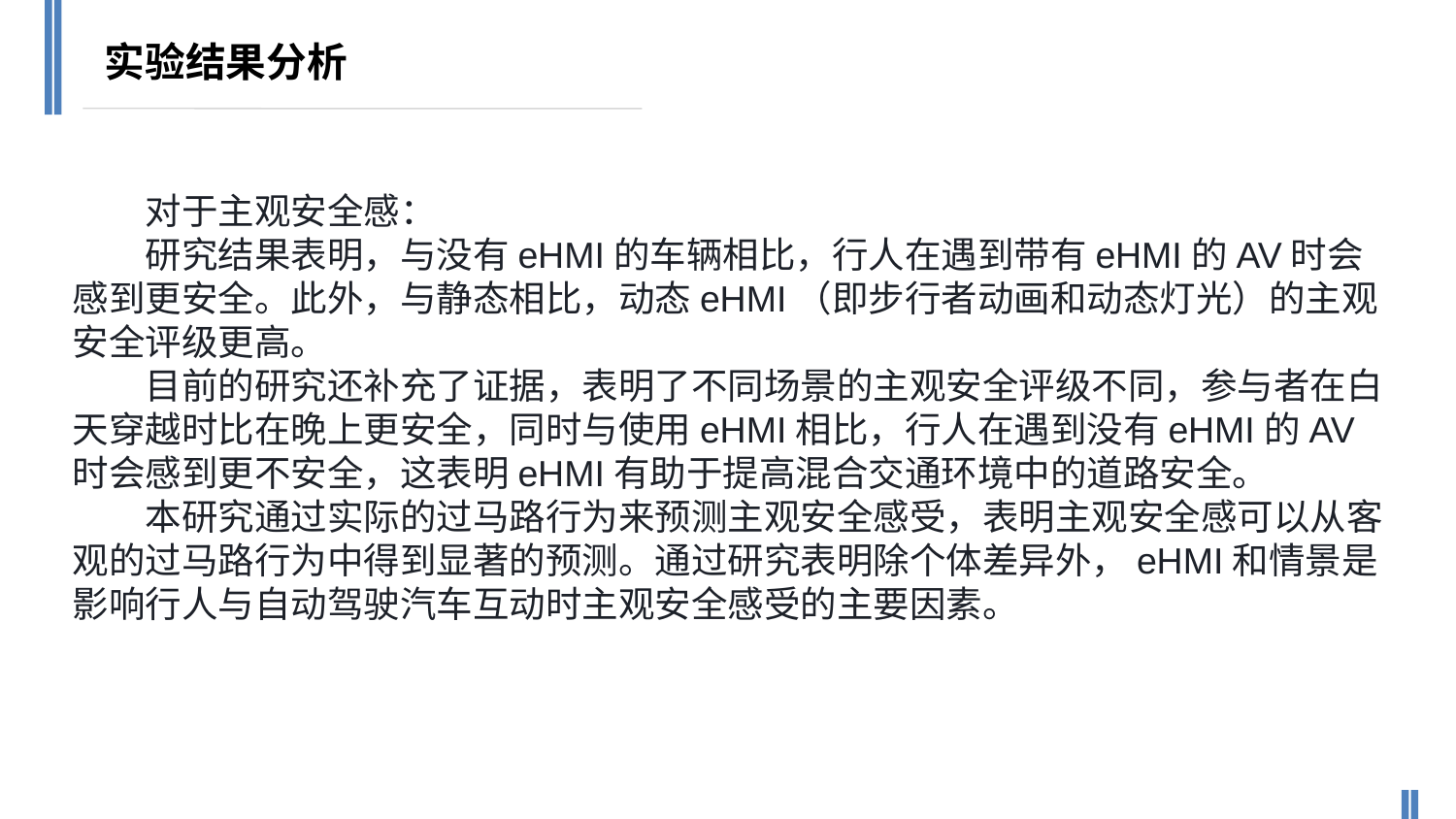

实验结果分析
对于主观安全感：
研究结果表明，与没有eHMI的车辆相比，行人在遇到带有eHMI的AV时会感到更安全。此外，与静态相比，动态eHMI（即步行者动画和动态灯光）的主观安全评级更高。
目前的研究还补充了证据，表明了不同场景的主观安全评级不同，参与者在白天穿越时比在晚上更安全，同时与使用eHMI相比，行人在遇到没有eHMI的AV时会感到更不安全，这表明eHMI有助于提高混合交通环境中的道路安全。
本研究通过实际的过马路行为来预测主观安全感受，表明主观安全感可以从客观的过马路行为中得到显著的预测。通过研究表明除个体差异外，eHMI和情景是影响行人与自动驾驶汽车互动时主观安全感受的主要因素。